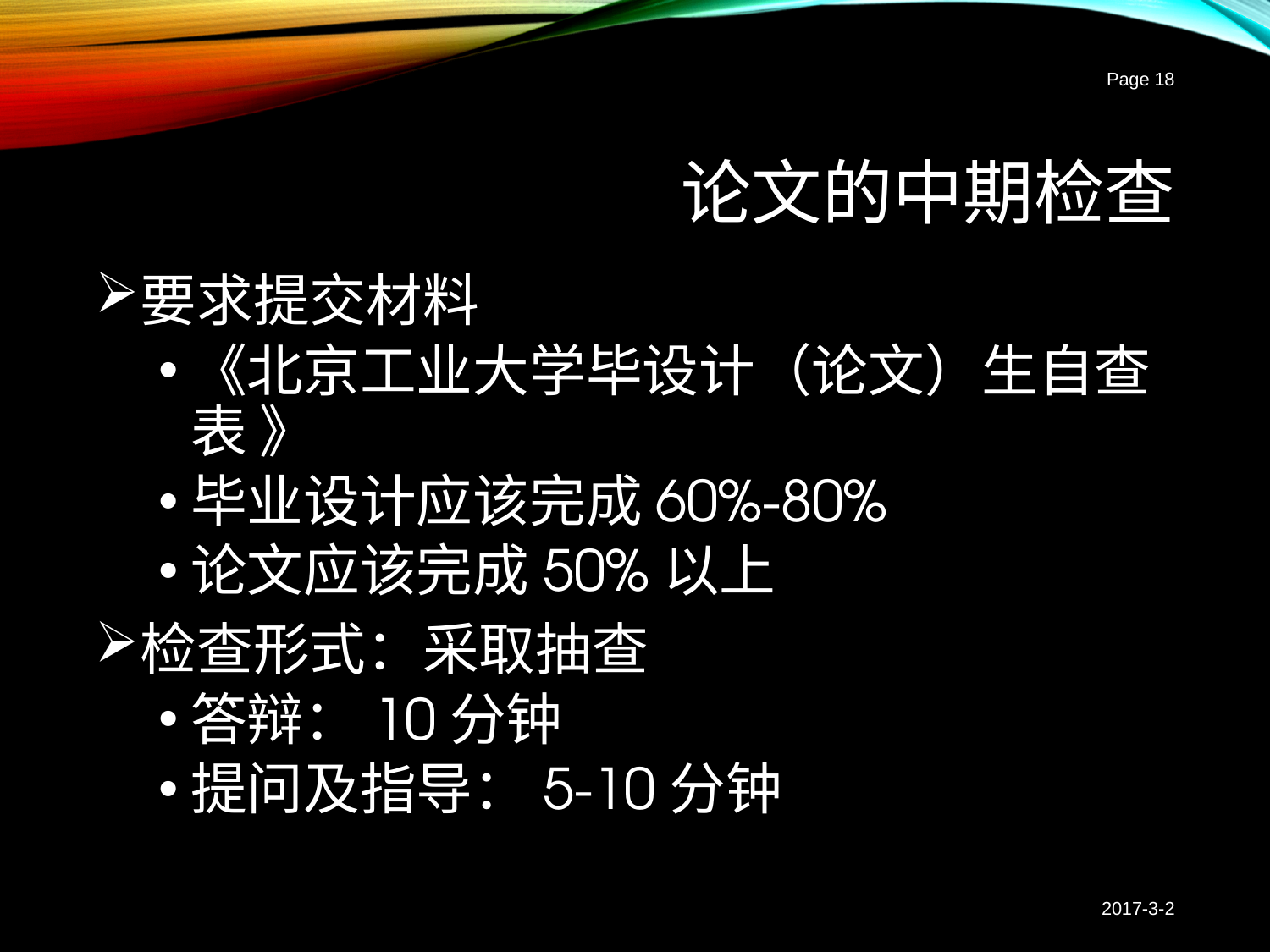

Page 18
# 论文的中期检查
要求提交材料
《北京工业大学毕设计（论文）生自查表 》
毕业设计应该完成60%-80%
论文应该完成50%以上
检查形式：采取抽查
答辩：10分钟
提问及指导：5-10分钟
2017-3-2